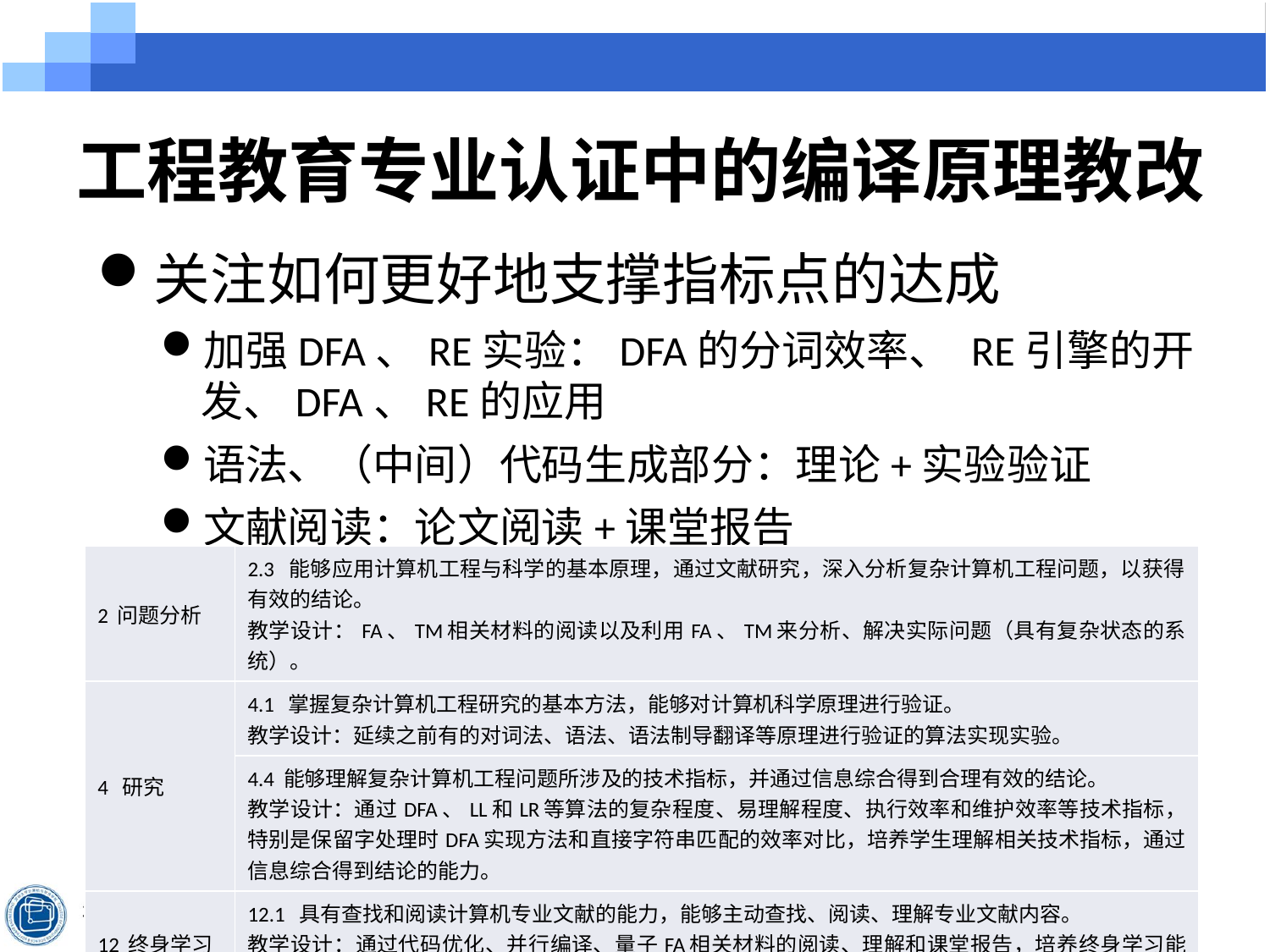

工程教育专业认证中的编译原理教改
关注如何更好地支撑指标点的达成
加强DFA、RE实验：DFA的分词效率、 RE引擎的开发、DFA、RE的应用
语法、（中间）代码生成部分：理论+实验验证
文献阅读：论文阅读+课堂报告
| 2 问题分析 | 2.3 能够应用计算机工程与科学的基本原理，通过文献研究，深入分析复杂计算机工程问题，以获得有效的结论。 教学设计：FA、TM相关材料的阅读以及利用FA、TM来分析、解决实际问题（具有复杂状态的系统）。 |
| --- | --- |
| 4 研究 | 4.1 掌握复杂计算机工程研究的基本方法，能够对计算机科学原理进行验证。 教学设计：延续之前有的对词法、语法、语法制导翻译等原理进行验证的算法实现实验。 |
|  | 4.4 能够理解复杂计算机工程问题所涉及的技术指标，并通过信息综合得到合理有效的结论。 教学设计：通过DFA、LL和LR等算法的复杂程度、易理解程度、执行效率和维护效率等技术指标，特别是保留字处理时DFA实现方法和直接字符串匹配的效率对比，培养学生理解相关技术指标，通过信息综合得到结论的能力。 |
| 12 终身学习 | 12.1 具有查找和阅读计算机专业文献的能力，能够主动查找、阅读、理解专业文献内容。 教学设计：通过代码优化、并行编译、量子FA相关材料的阅读、理解和课堂报告，培养终身学习能力。 |